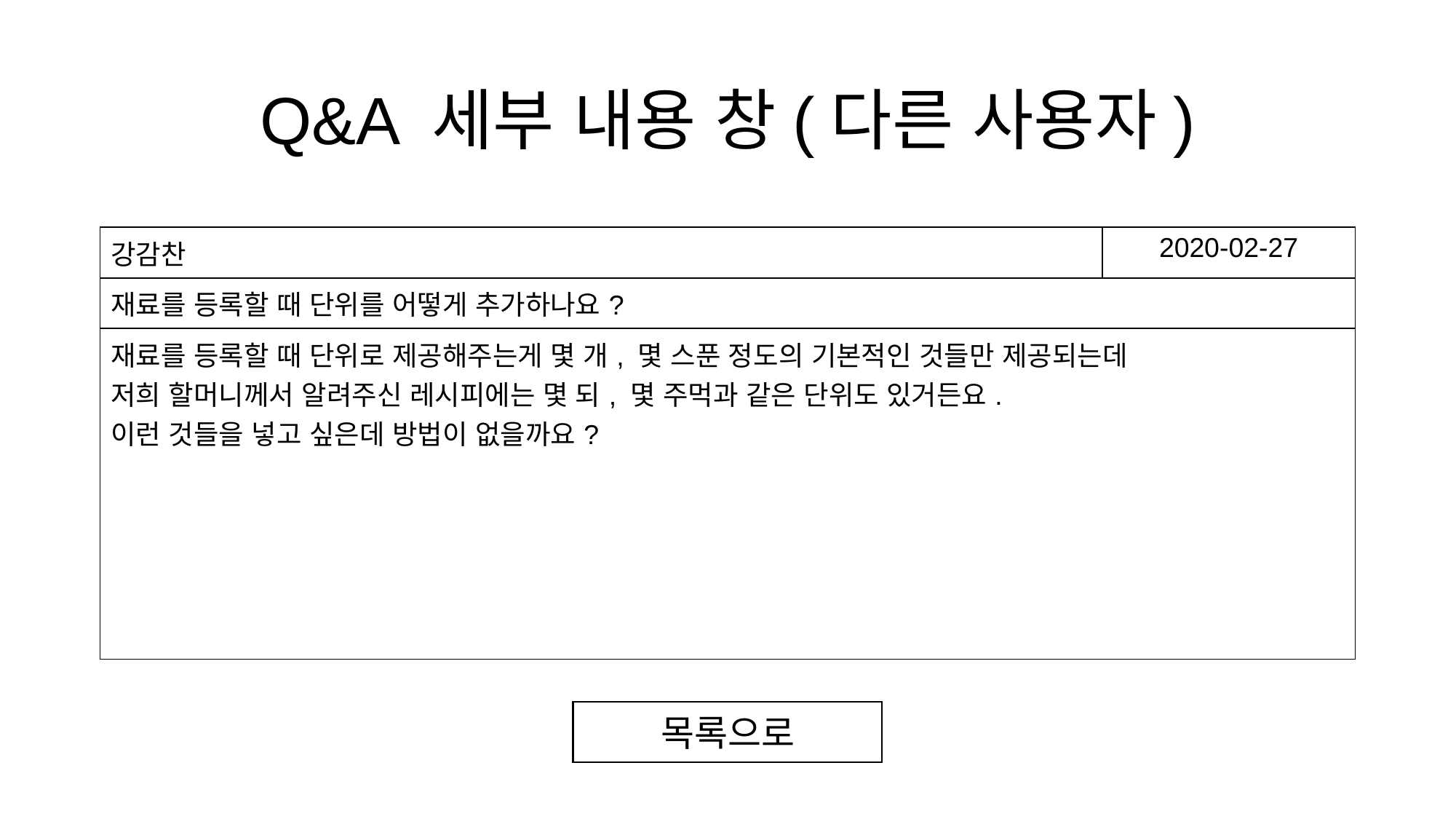

# Q&A 세부 내용 창(다른 사용자)
| 강감찬 |  | 2020-02-27 |
| --- | --- | --- |
| 재료를 등록할 때 단위를 어떻게 추가하나요? |  |  |
| 재료를 등록할 때 단위로 제공해주는게 몇 개, 몇 스푼 정도의 기본적인 것들만 제공되는데 저희 할머니께서 알려주신 레시피에는 몇 되, 몇 주먹과 같은 단위도 있거든요. 이런 것들을 넣고 싶은데 방법이 없을까요? |  |  |
목록으로